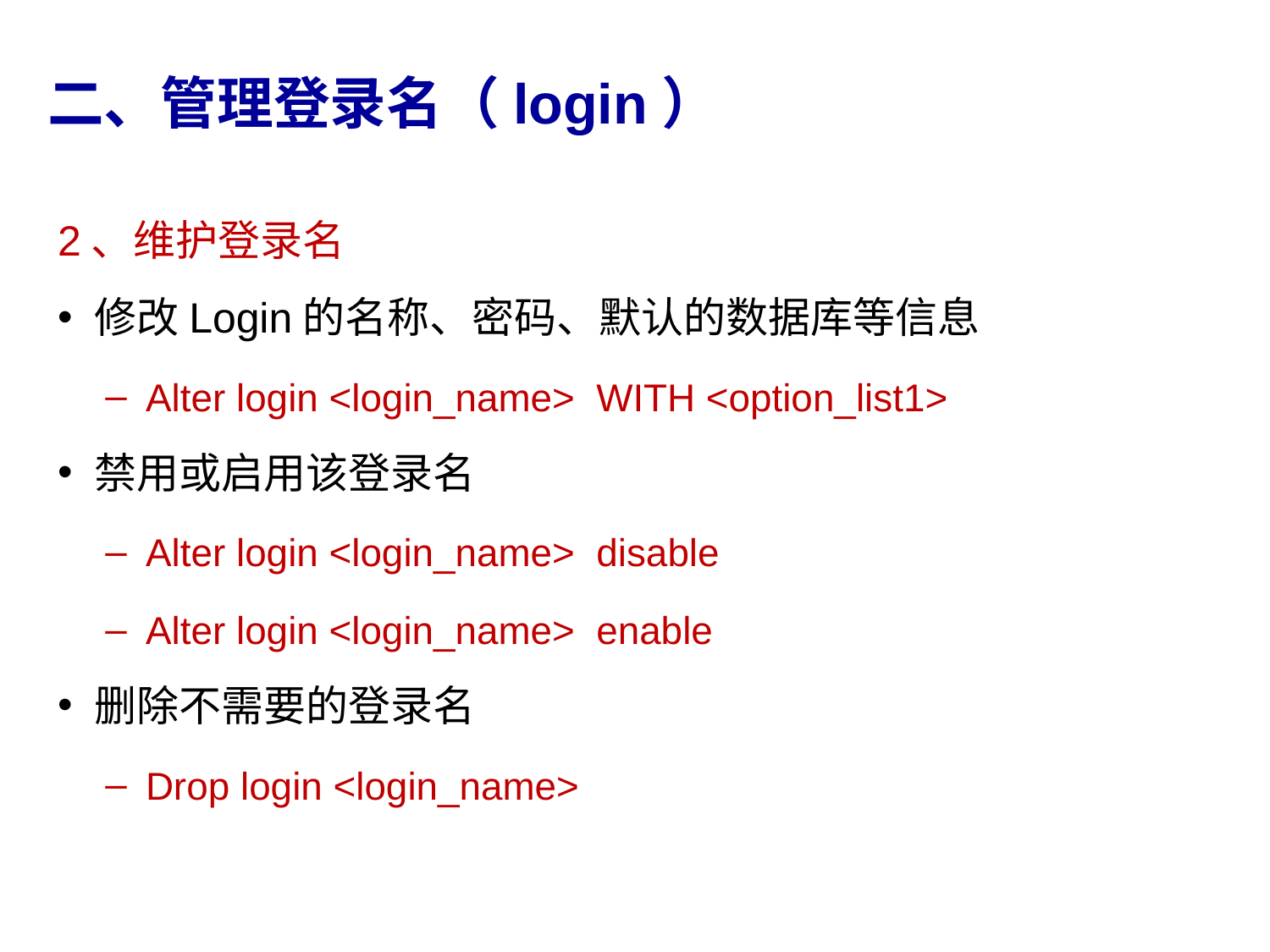

# 二、管理登录名（login）
2、维护登录名
修改Login的名称、密码、默认的数据库等信息
Alter login <login_name>  WITH <option_list1>
禁用或启用该登录名
Alter login <login_name>  disable
Alter login <login_name>  enable
删除不需要的登录名
Drop login <login_name>